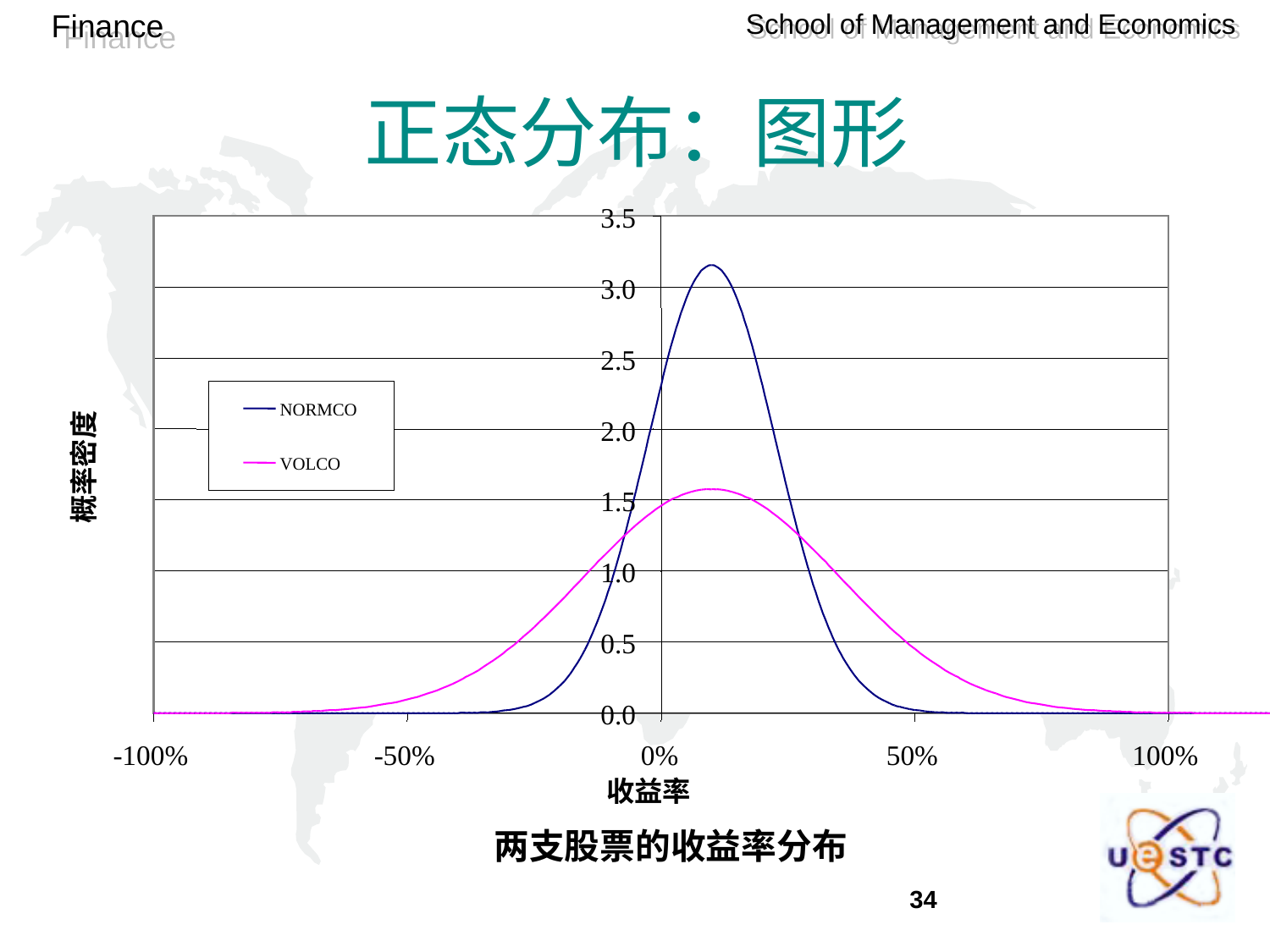

正态分布：图形
3.5

3.0
2.5

NORMCO

2.0
概率密度
VOLCO

1.5

1.0
0.5

0.0

-100%
-50%
0%
50%
100%
收益率
两支股票的收益率分布